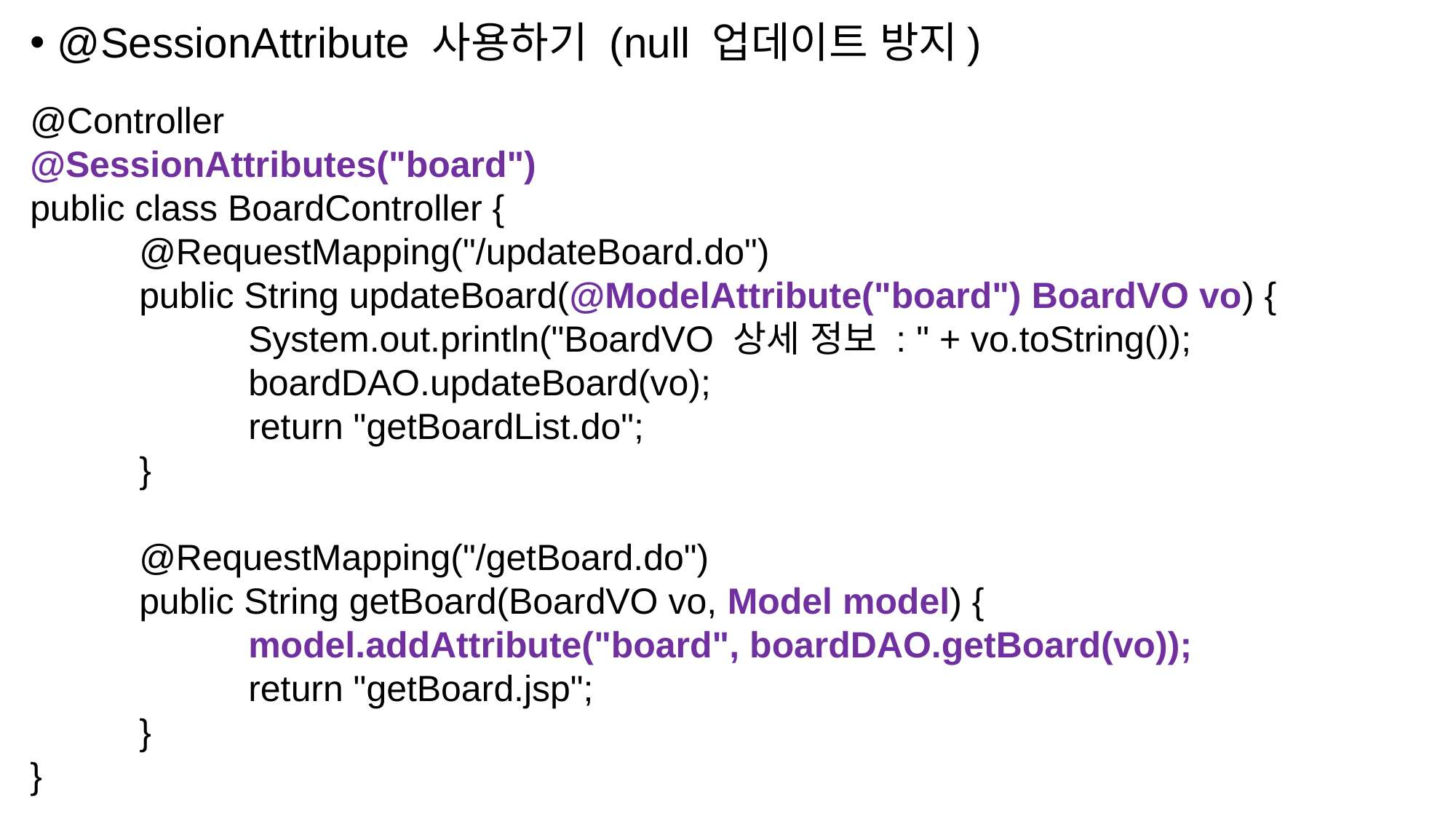

@SessionAttribute 사용하기 (null 업데이트 방지)

@Controller
@SessionAttributes("board")
public class BoardController {
	@RequestMapping("/updateBoard.do")
    	public String updateBoard(@ModelAttribute("board") BoardVO vo) {
        		System.out.println("BoardVO 상세 정보 : " + vo.toString());
		boardDAO.updateBoard(vo);
        		return "getBoardList.do";
    	}

	@RequestMapping("/getBoard.do")
    	public String getBoard(BoardVO vo, Model model) {
        		model.addAttribute("board", boardDAO.getBoard(vo));
        		return "getBoard.jsp";
   	}
}